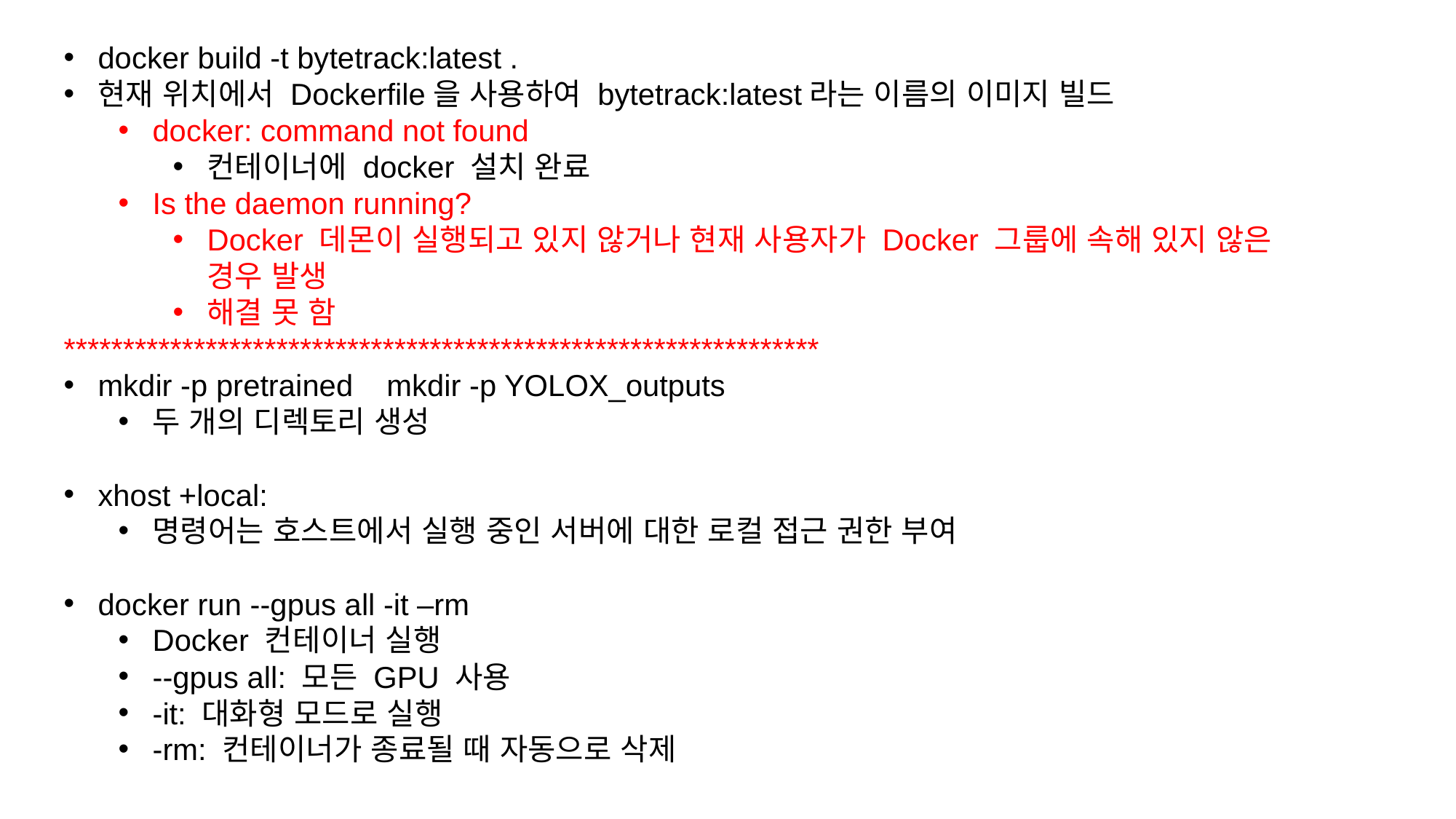

docker build -t bytetrack:latest .
현재 위치에서 Dockerfile을 사용하여 bytetrack:latest라는 이름의 이미지 빌드
docker: command not found
컨테이너에 docker 설치 완료
Is the daemon running?
Docker 데몬이 실행되고 있지 않거나 현재 사용자가 Docker 그룹에 속해 있지 않은 경우 발생
해결 못 함
****************************************************************
mkdir -p pretrained    mkdir -p YOLOX_outputs
두 개의 디렉토리 생성

xhost +local:
명령어는 호스트에서 실행 중인 서버에 대한 로컬 접근 권한 부여

docker run --gpus all -it –rm
Docker 컨테이너 실행
--gpus all: 모든 GPU 사용
-it: 대화형 모드로 실행
-rm: 컨테이너가 종료될 때 자동으로 삭제